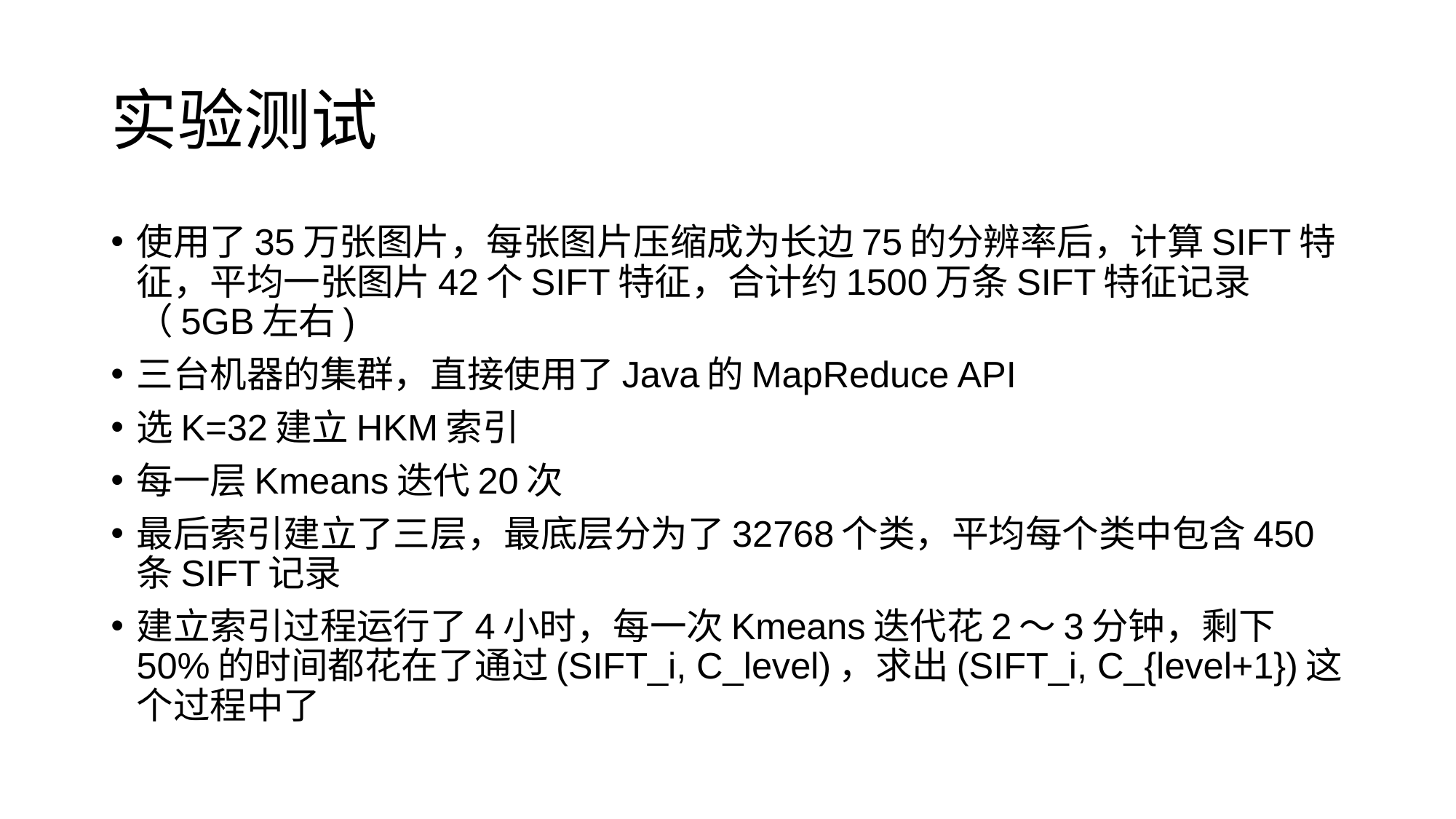

# 实验测试
使用了35万张图片，每张图片压缩成为长边75的分辨率后，计算SIFT特征，平均一张图片42个SIFT特征，合计约1500万条SIFT特征记录（5GB左右)
三台机器的集群，直接使用了Java的MapReduce API
选K=32建立HKM索引
每一层Kmeans迭代20次
最后索引建立了三层，最底层分为了32768个类，平均每个类中包含450条SIFT记录
建立索引过程运行了4小时，每一次Kmeans迭代花2～3分钟，剩下50%的时间都花在了通过(SIFT_i, C_level)，求出(SIFT_i, C_{level+1})这个过程中了